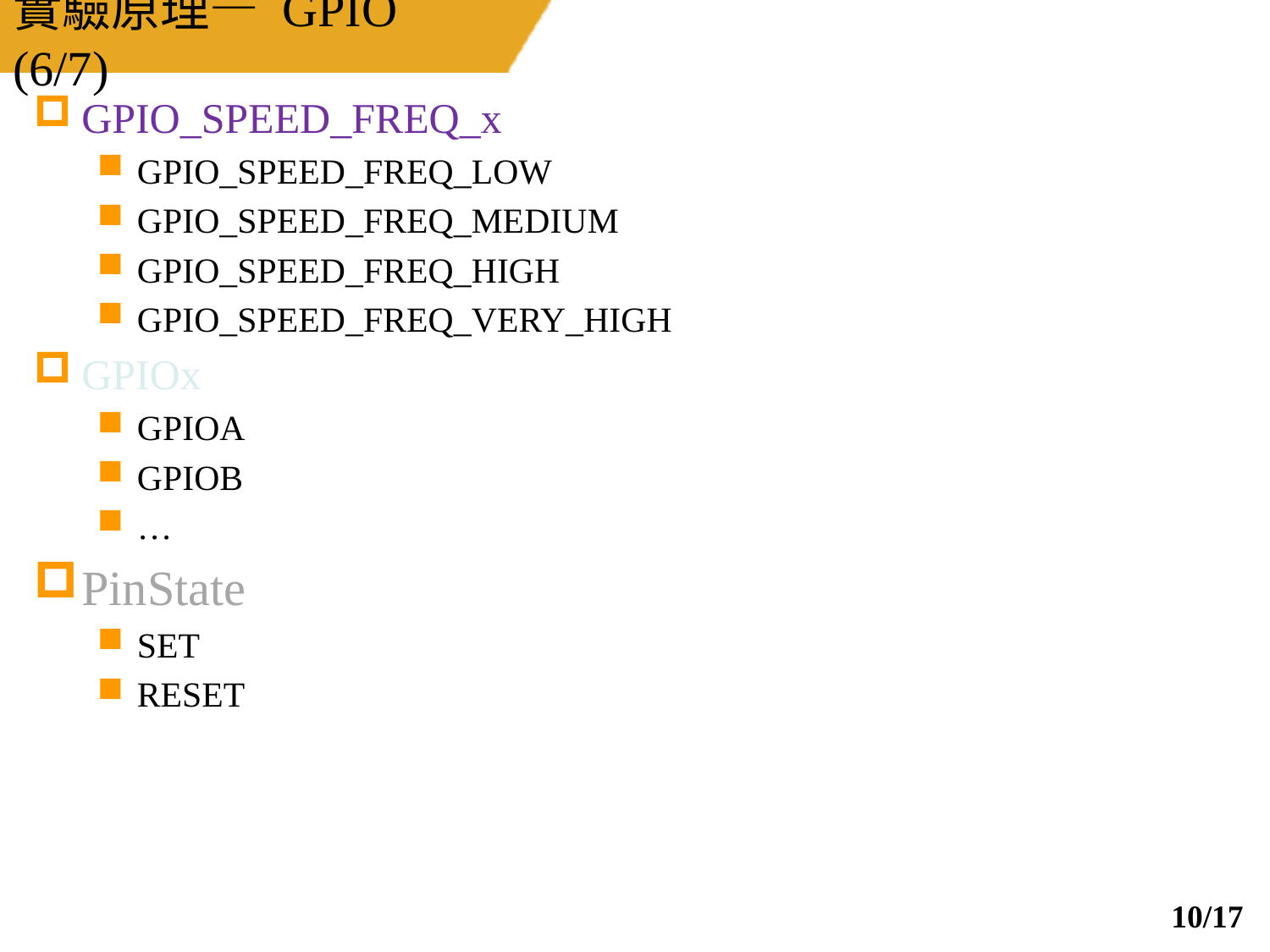

# 實驗原理— GPIO (6/7)
GPIO_SPEED_FREQ_x
GPIO_SPEED_FREQ_LOW
GPIO_SPEED_FREQ_MEDIUM
GPIO_SPEED_FREQ_HIGH
GPIO_SPEED_FREQ_VERY_HIGH
GPIOx
GPIOA
GPIOB
…
PinState
SET
RESET

10/17